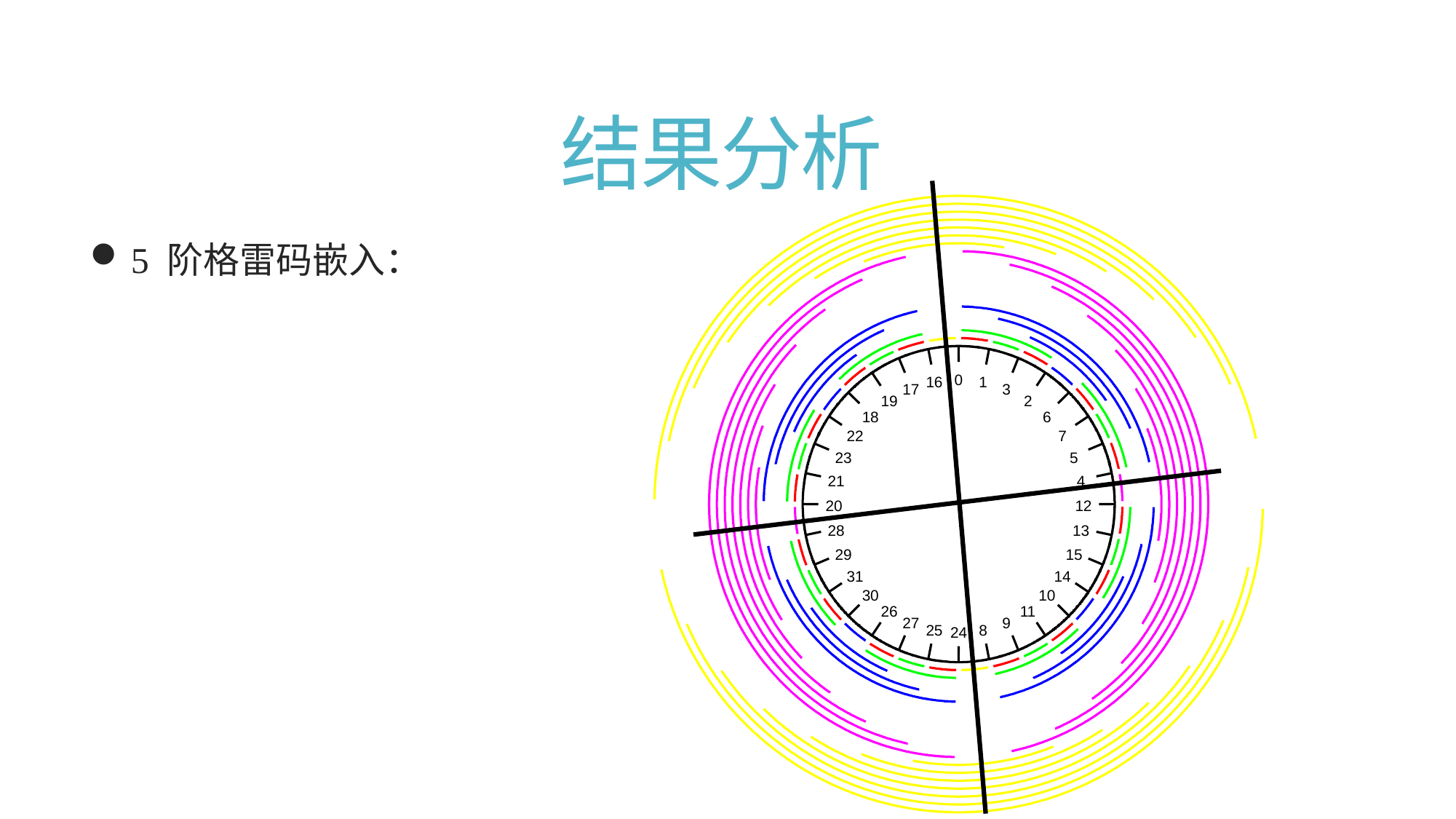

# 结果分析

0
16
1

17
3

19
2

18
6

22
7

23
5

21
4

20
12

28
13

29
15

31
14

30
10

26
11

27
9

25
8

24

5 阶格雷码嵌入：